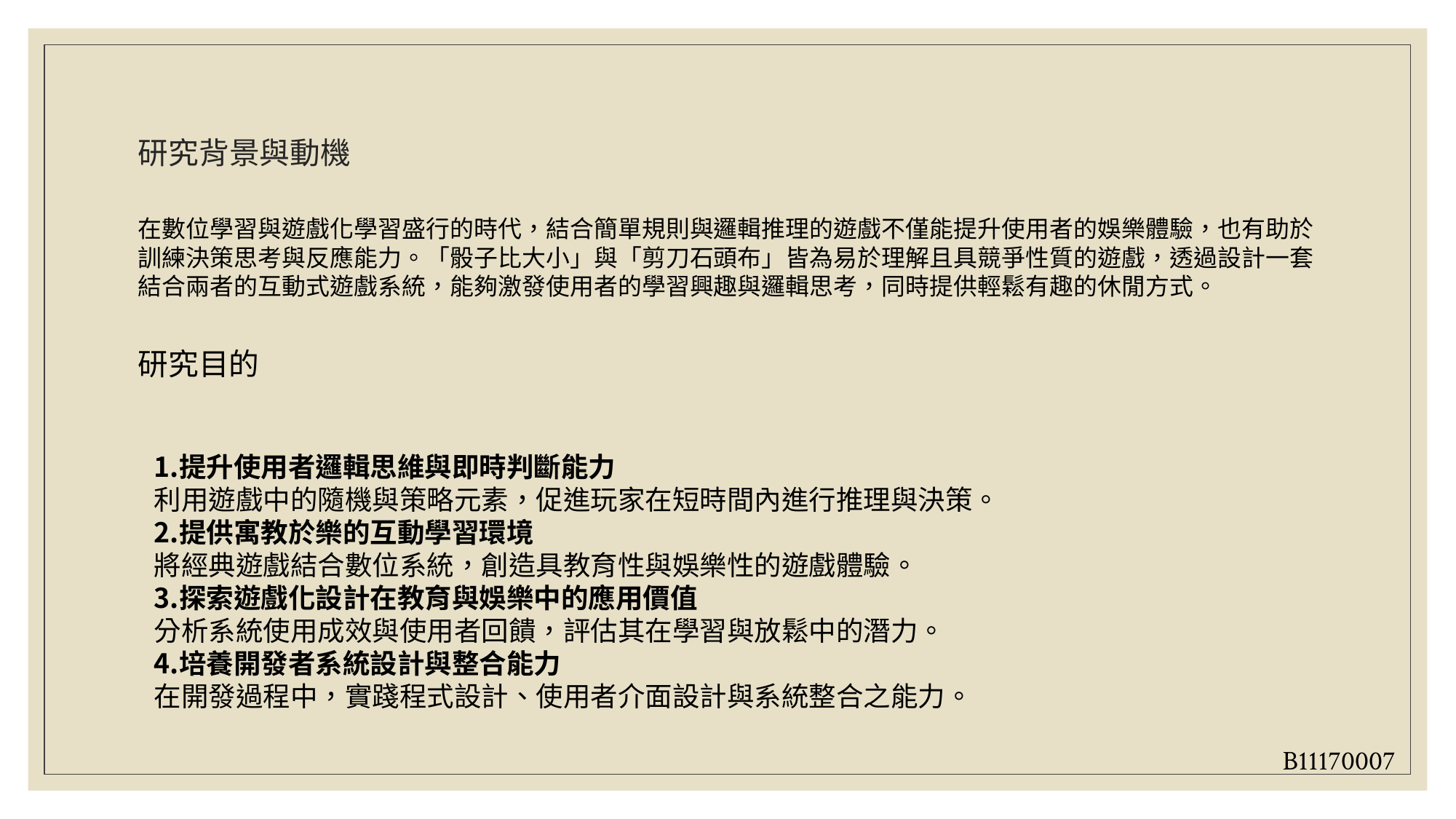

# 研究背景與動機
在數位學習與遊戲化學習盛行的時代，結合簡單規則與邏輯推理的遊戲不僅能提升使用者的娛樂體驗，也有助於訓練決策思考與反應能力。「骰子比大小」與「剪刀石頭布」皆為易於理解且具競爭性質的遊戲，透過設計一套結合兩者的互動式遊戲系統，能夠激發使用者的學習興趣與邏輯思考，同時提供輕鬆有趣的休閒方式。

研究目的
提升使用者邏輯思維與即時判斷能力
利用遊戲中的隨機與策略元素，促進玩家在短時間內進行推理與決策。
提供寓教於樂的互動學習環境
將經典遊戲結合數位系統，創造具教育性與娛樂性的遊戲體驗。
探索遊戲化設計在教育與娛樂中的應用價值
分析系統使用成效與使用者回饋，評估其在學習與放鬆中的潛力。
培養開發者系統設計與整合能力
在開發過程中，實踐程式設計、使用者介面設計與系統整合之能力。
B11170007